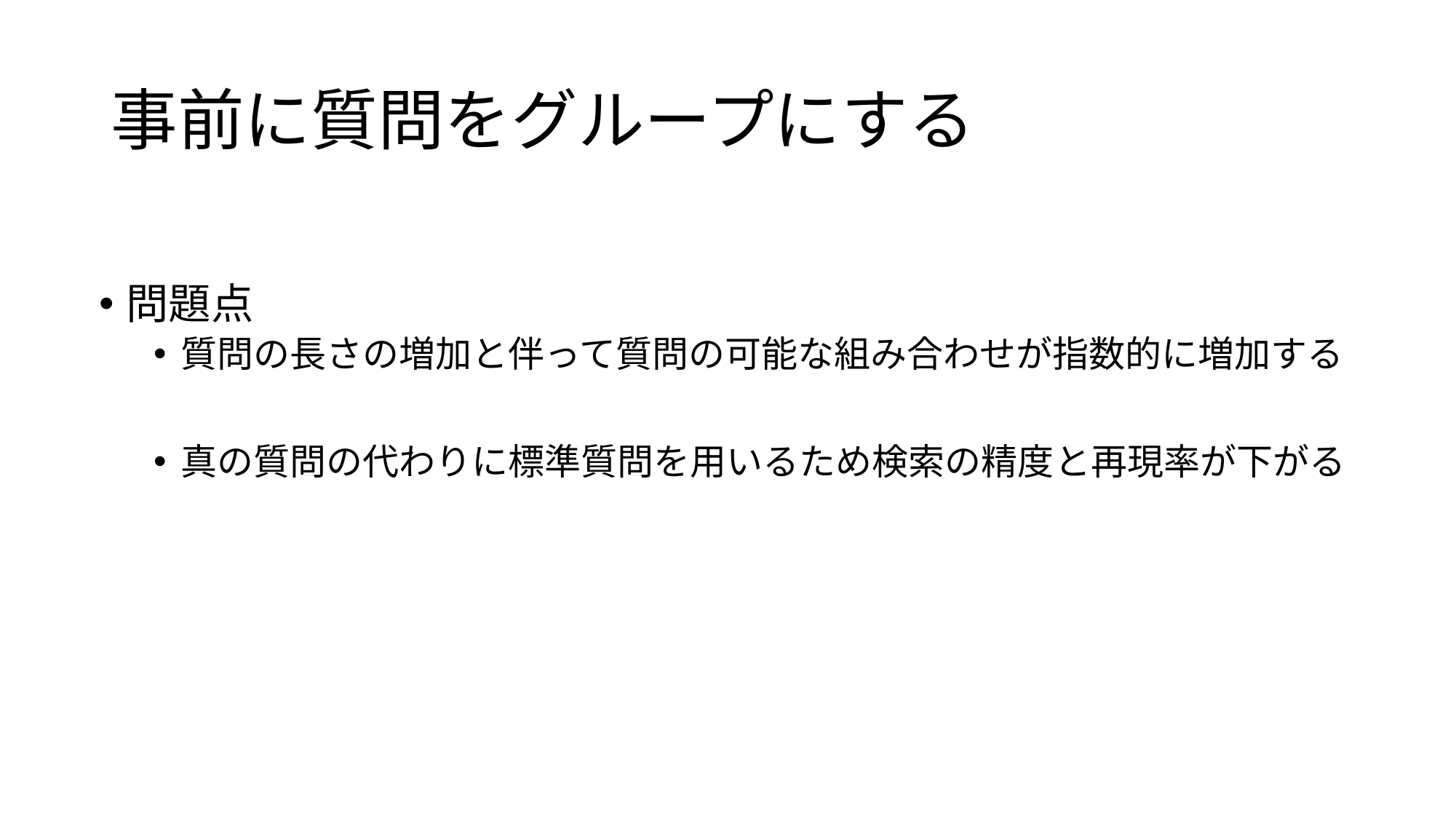

# 事前に質問をグループにする
問題点
質問の長さの増加と伴って質問の可能な組み合わせが指数的に増加する

真の質問の代わりに標準質問を用いるため検索の精度と再現率が下がる